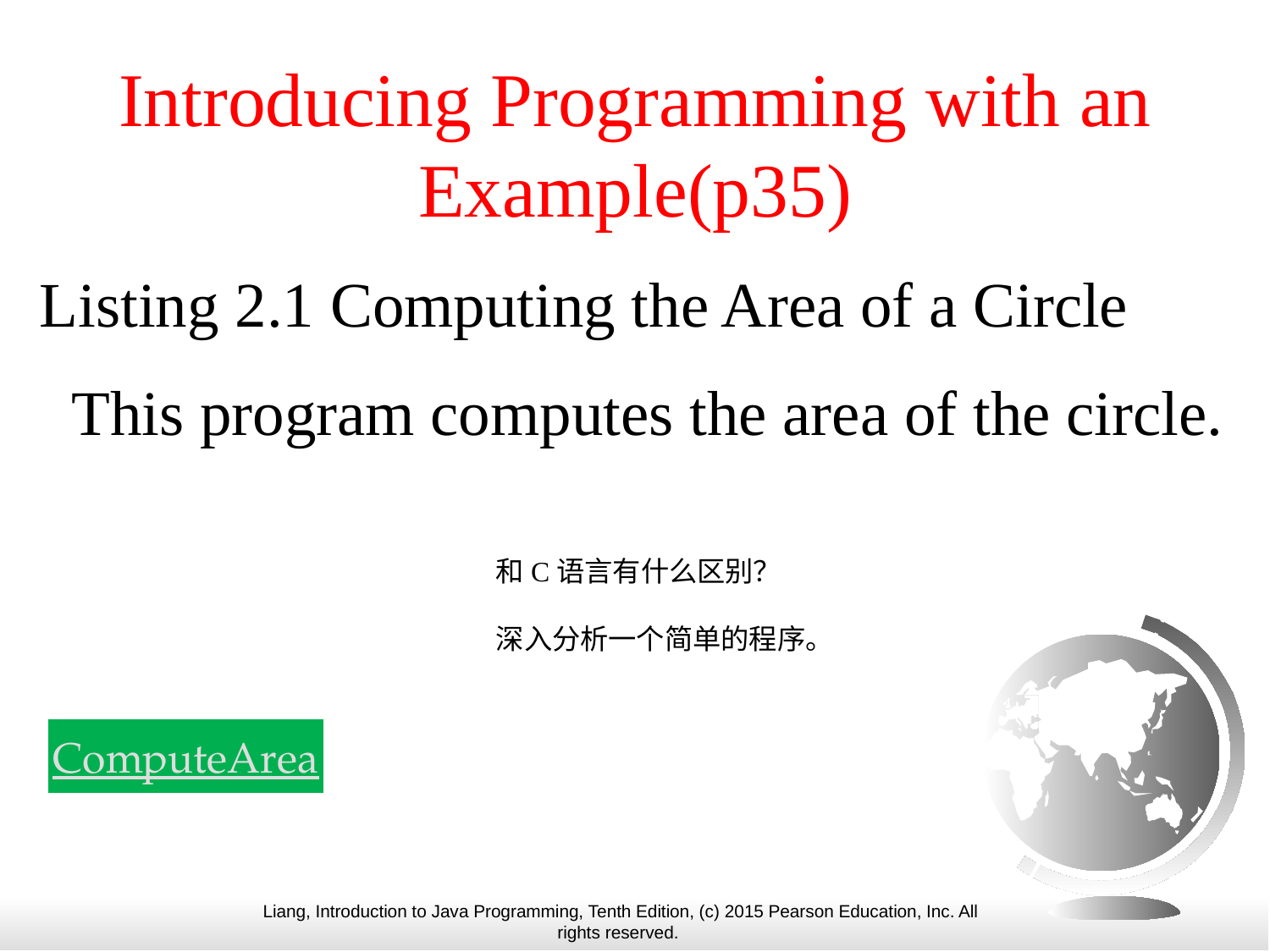

# Introducing Programming with an Example(p35)
Listing 2.1 Computing the Area of a Circle
  This program computes the area of the circle.
和C语言有什么区别？

深入分析一个简单的程序。
ComputeArea
4